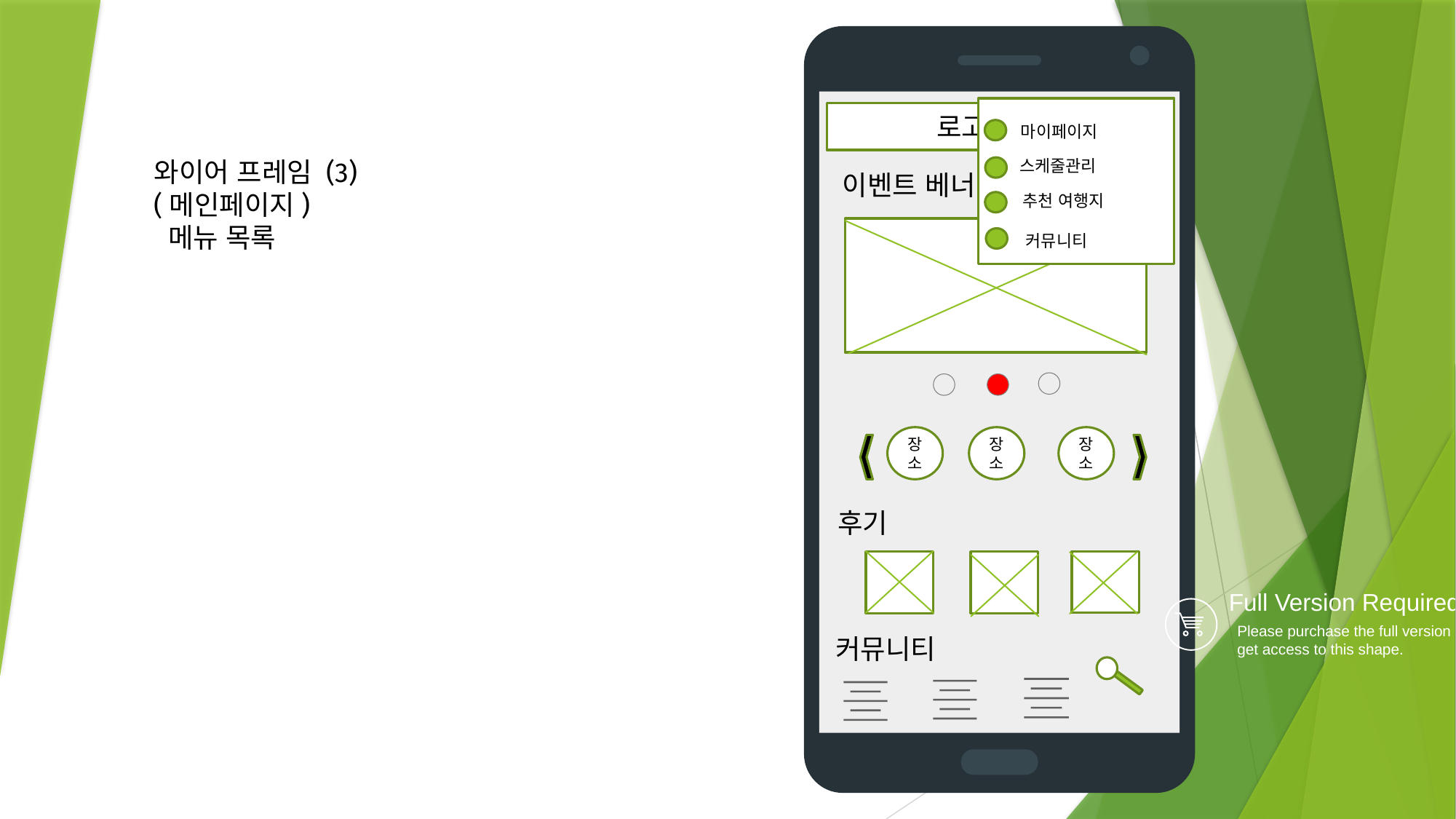

로고

마이페이지

스케줄관리
와이어 프레임 (3)
(메인페이지)
 메뉴 목록

이벤트 베너
추천 여행지

커뮤니티

장소
장소
장소

후기

Full Version Required
Please purchase the full version to get access to this shape.

커뮤니티